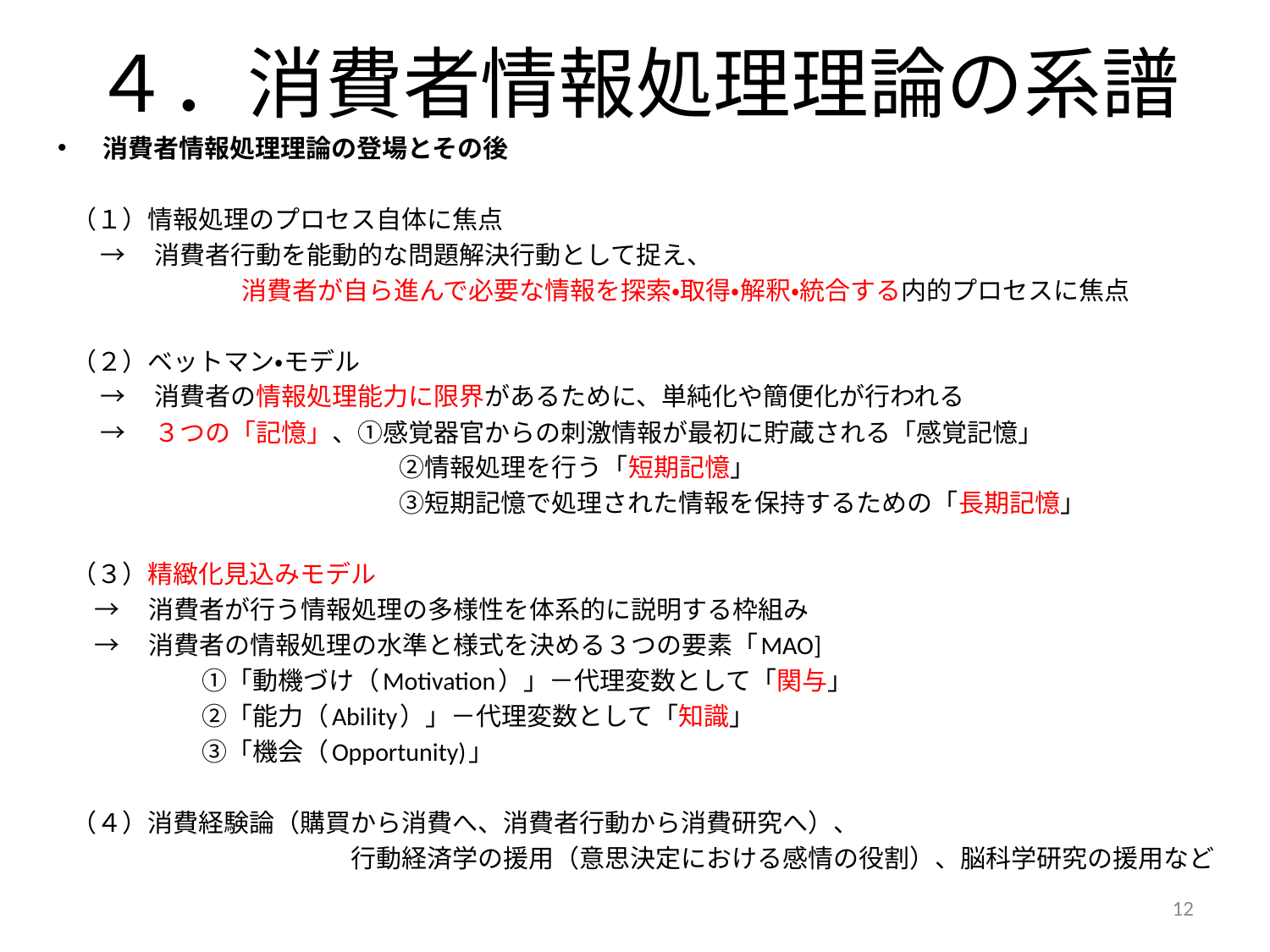

# ４．消費者情報処理理論の系譜
消費者情報処理理論の登場とその後

（１）情報処理のプロセス自体に焦点
     →　消費者行動を能動的な問題解決行動として捉え、
　　　　　   　消費者が自ら進んで必要な情報を探索・取得・解釈・統合する内的プロセスに焦点

（２）ベットマン・モデル
     →　消費者の情報処理能力に限界があるために、単純化や簡便化が行われる
     →　３つの「記憶」、①感覚器官からの刺激情報が最初に貯蔵される「感覚記憶」
　　　　　　　　　　　　    ②情報処理を行う「短期記憶」
　　　　　　　　　　　　    ③短期記憶で処理された情報を保持するための「長期記憶」

（３）精緻化見込みモデル
    →　消費者が行う情報処理の多様性を体系的に説明する枠組み
    →　消費者の情報処理の水準と様式を決める３つの要素「MAO]
　　　　     ①「動機づけ（Motivation）」－代理変数として「関与」
　　　　     ②「能力（Ability）」－代理変数として「知識」
　　　　     ③「機会（Opportunity)」

（４）消費経験論（購買から消費へ、消費者行動から消費研究へ）、
　　　　　　　　　　　行動経済学の援用（意思決定における感情の役割）、脳科学研究の援用など

12